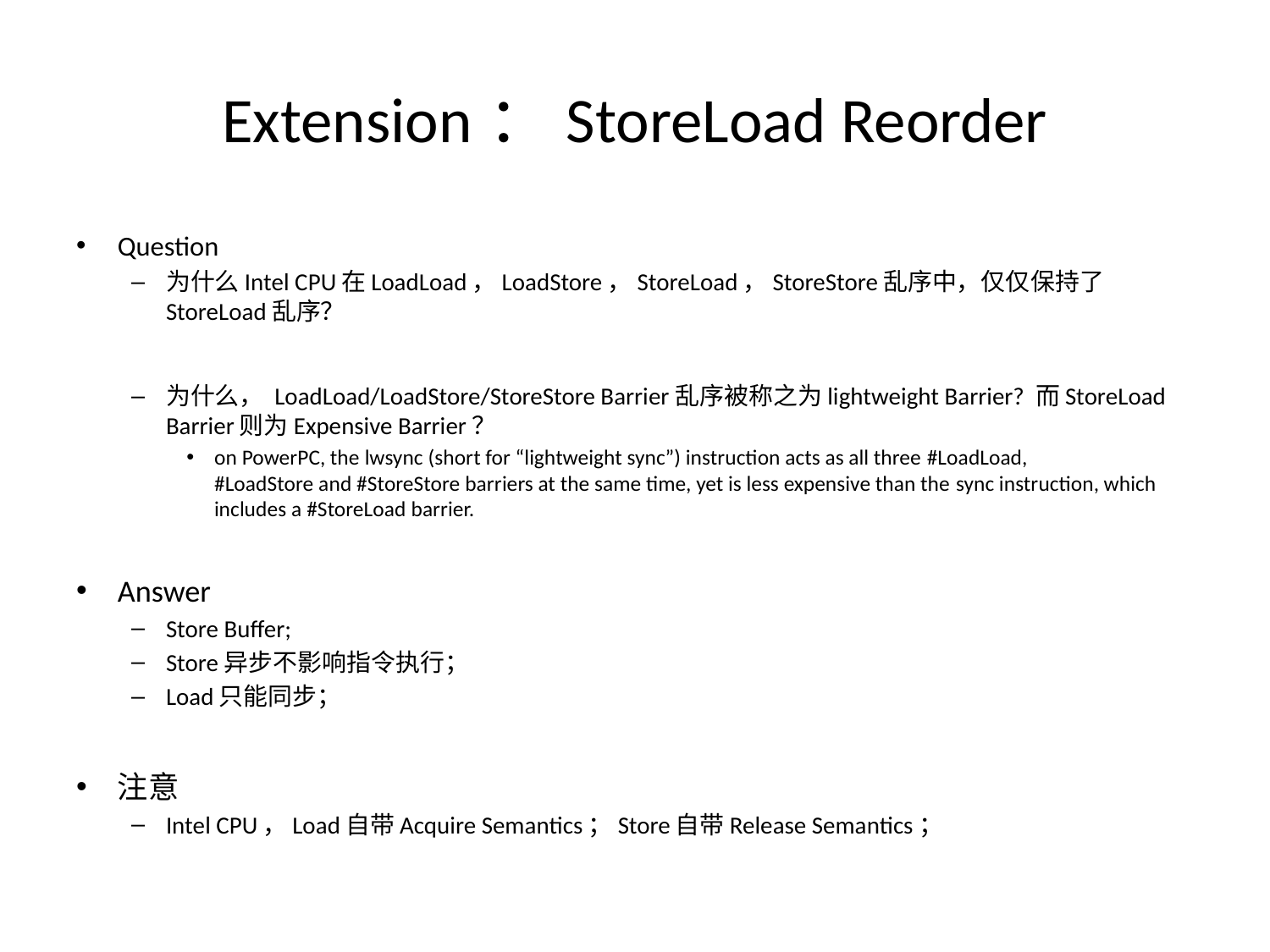

# Extension：StoreLoad Reorder
Question
为什么Intel CPU在LoadLoad，LoadStore，StoreLoad，StoreStore乱序中，仅仅保持了StoreLoad乱序？

为什么， LoadLoad/LoadStore/StoreStore Barrier乱序被称之为lightweight Barrier? 而StoreLoad Barrier则为Expensive Barrier？
on PowerPC, the lwsync (short for “lightweight sync”) instruction acts as all three #LoadLoad,  #LoadStore and #StoreStore barriers at the same time, yet is less expensive than the sync instruction, which includes a #StoreLoad barrier.

Answer
Store Buffer;
Store异步不影响指令执行；
Load只能同步；

注意
Intel CPU，Load自带Acquire Semantics；Store自带Release Semantics；